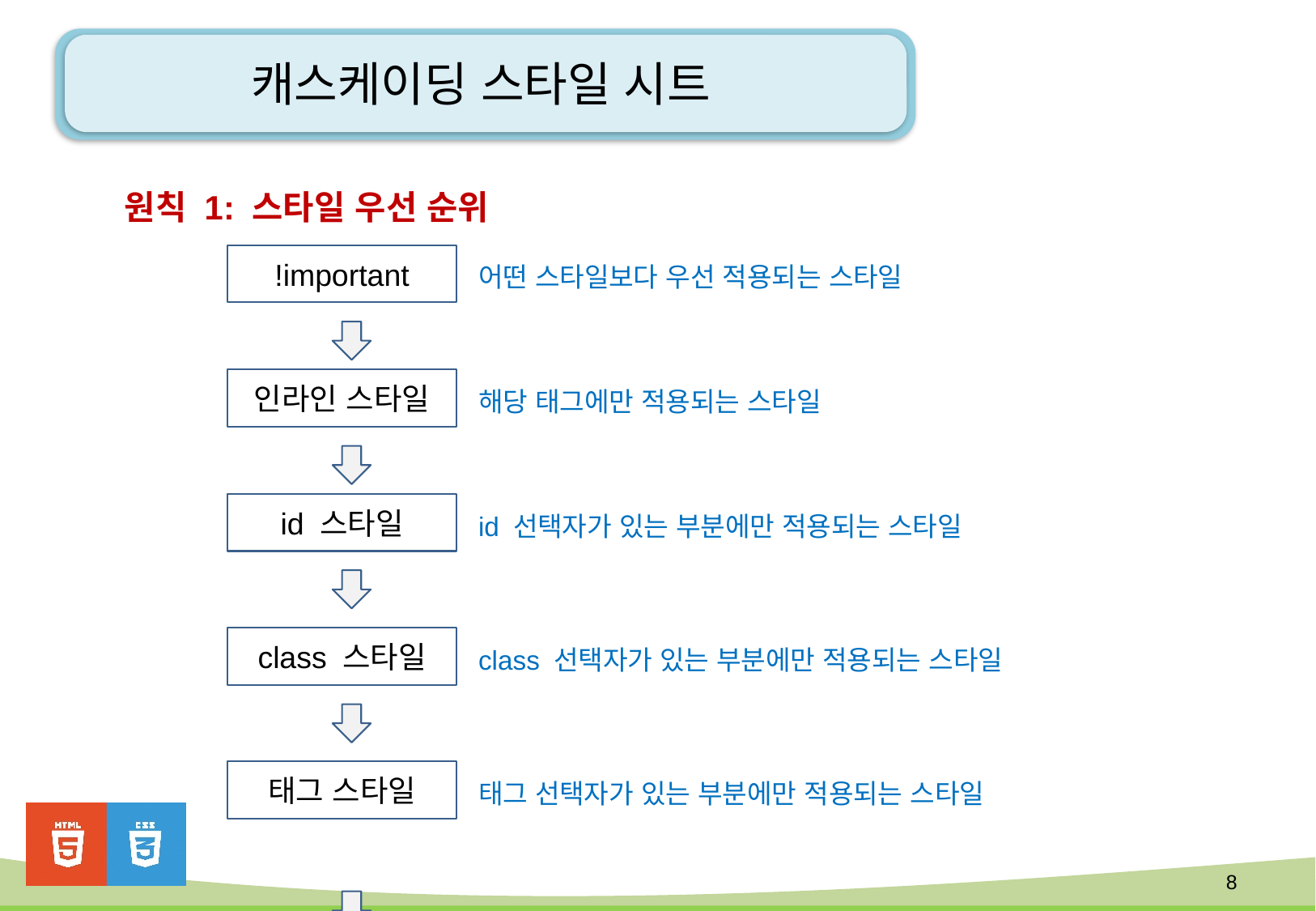

# 캐스케이딩 스타일 시트
원칙 1: 스타일 우선 순위
!important
어떤 스타일보다 우선 적용되는 스타일

인라인 스타일
해당 태그에만 적용되는 스타일

id 스타일
id 선택자가 있는 부분에만 적용되는 스타일

class 스타일
class 선택자가 있는 부분에만 적용되는 스타일

태그 스타일
태그 선택자가 있는 부분에만 적용되는 스타일
8